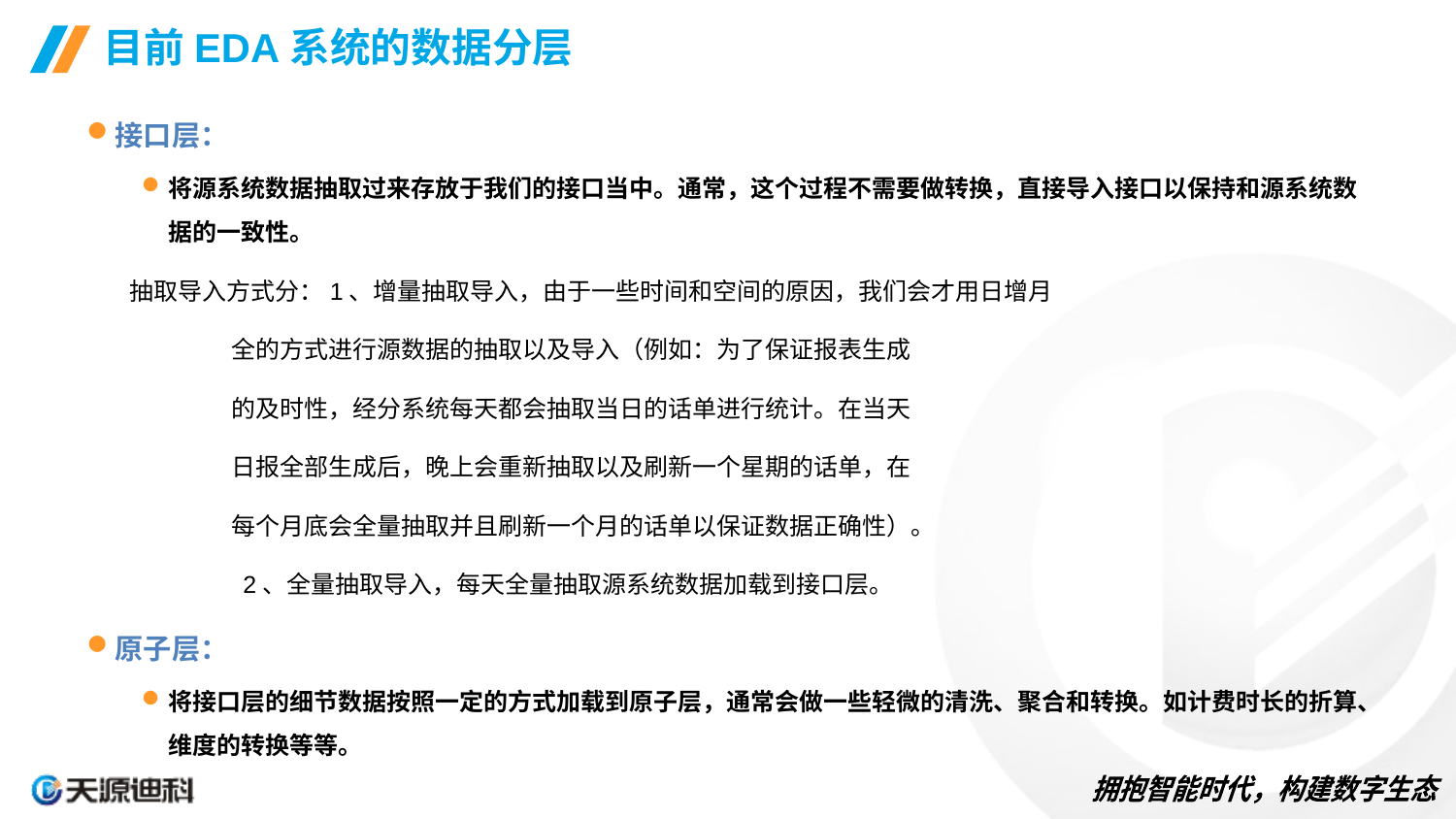

# 目前EDA系统的数据分层

接口层：
将源系统数据抽取过来存放于我们的接口当中。通常，这个过程不需要做转换，直接导入接口以保持和源系统数据的一致性。
       抽取导入方式分：1、增量抽取导入，由于一些时间和空间的原因，我们会才用日增月
                          全的方式进行源数据的抽取以及导入（例如：为了保证报表生成
                          的及时性，经分系统每天都会抽取当日的话单进行统计。在当天
                          日报全部生成后，晚上会重新抽取以及刷新一个星期的话单，在
                          每个月底会全量抽取并且刷新一个月的话单以保证数据正确性）。
                       2、全量抽取导入，每天全量抽取源系统数据加载到接口层。
原子层：
将接口层的细节数据按照一定的方式加载到原子层，通常会做一些轻微的清洗、聚合和转换。如计费时长的折算、维度的转换等等。